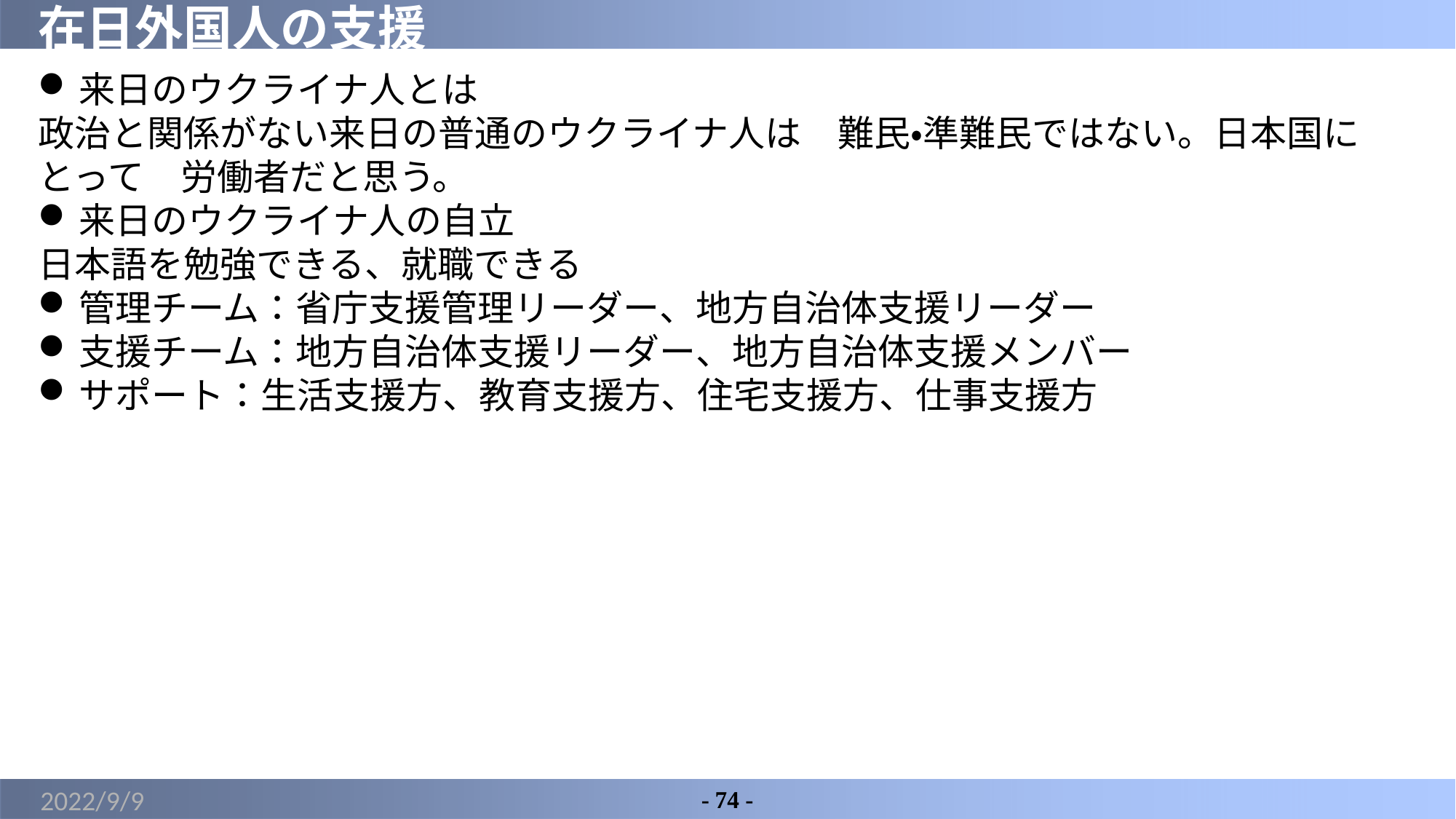

# 在日外国人の支援
来日のウクライナ人とは
政治と関係がない来日の普通のウクライナ人は　難民・準難民ではない。日本国にとって　労働者だと思う。
来日のウクライナ人の自立
日本語を勉強できる、就職できる
管理チーム：省庁支援管理リーダー、地方自治体支援リーダー
支援チーム：地方自治体支援リーダー、地方自治体支援メンバー
サポート：生活支援方、教育支援方、住宅支援方、仕事支援方

2022/9/9
- 74 -